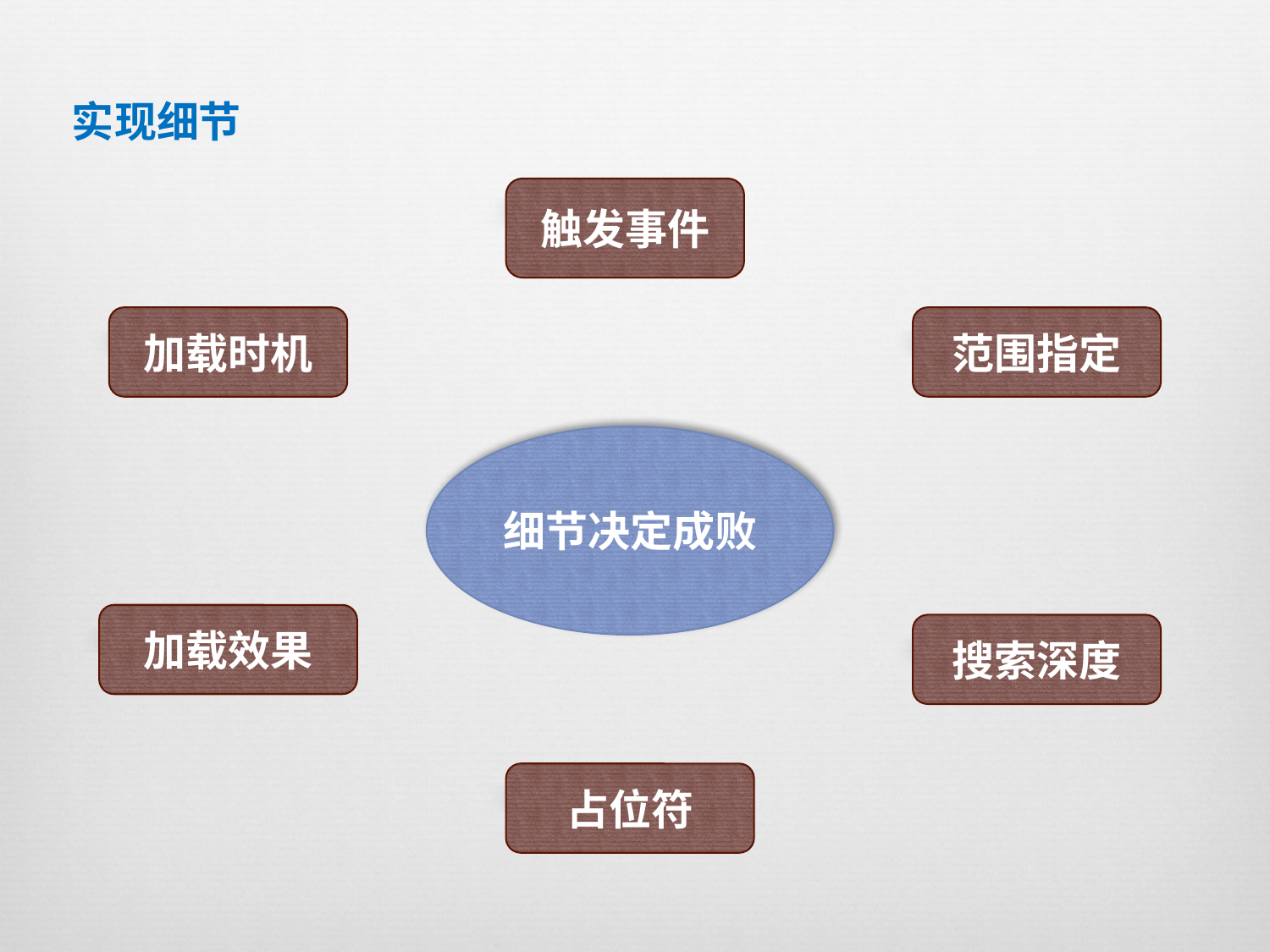

实现细节
触发事件
加载时机
范围指定
细节决定成败
加载效果
搜索深度
占位符